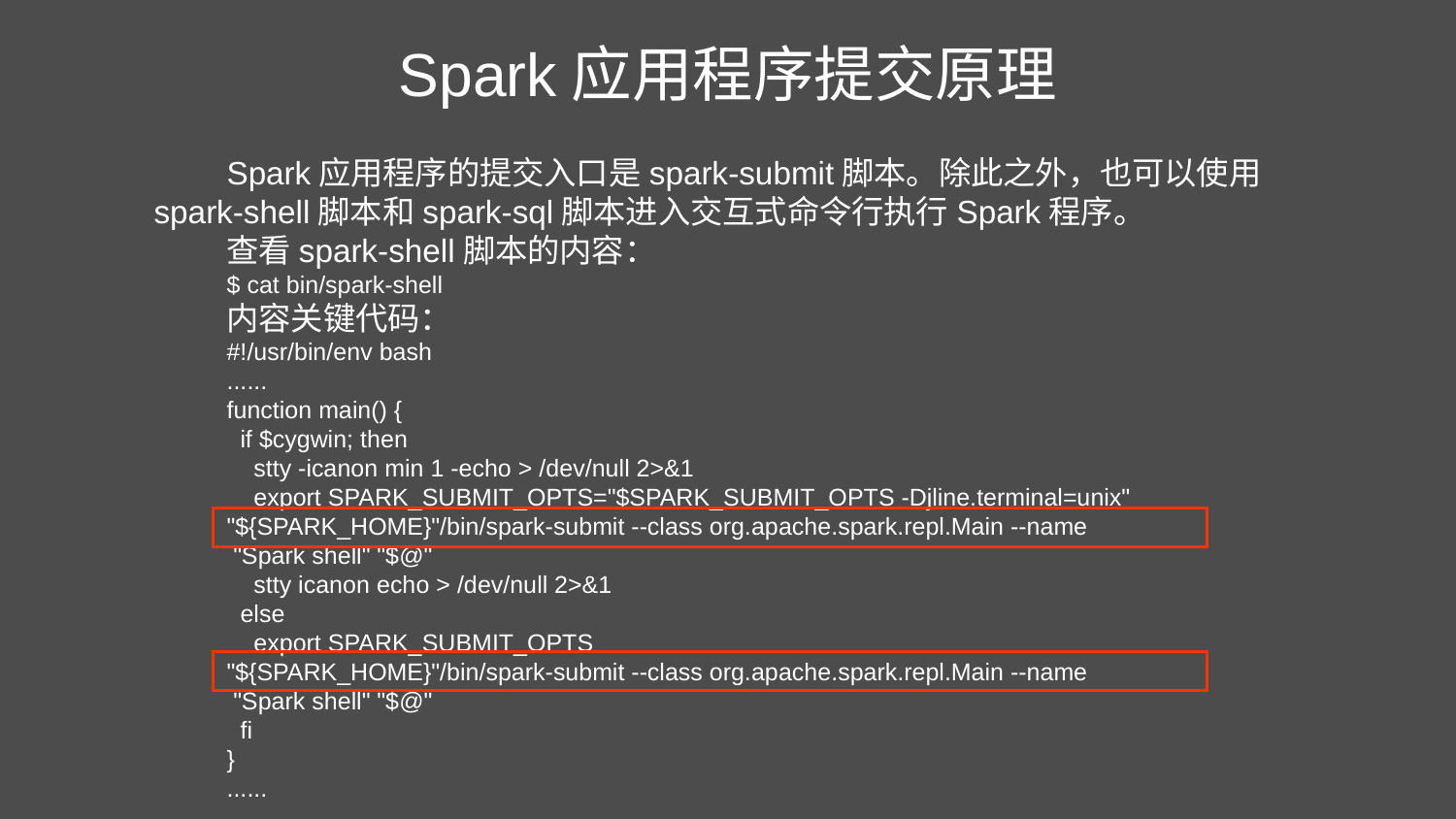

Spark应用程序提交原理

Spark应用程序的提交入口是spark-submit脚本。除此之外，也可以使用spark-shell脚本和spark-sql脚本进入交互式命令行执行Spark程序。
查看spark-shell脚本的内容：
$ cat bin/spark-shell
内容关键代码：
#!/usr/bin/env bash
......
function main() {
  if $cygwin; then
    stty -icanon min 1 -echo > /dev/null 2>&1
    export SPARK_SUBMIT_OPTS="$SPARK_SUBMIT_OPTS -Djline.terminal=unix"
"${SPARK_HOME}"/bin/spark-submit --class org.apache.spark.repl.Main --name
 "Spark shell" "$@"
    stty icanon echo > /dev/null 2>&1
  else
    export SPARK_SUBMIT_OPTS
"${SPARK_HOME}"/bin/spark-submit --class org.apache.spark.repl.Main --name
 "Spark shell" "$@"
  fi
}
......